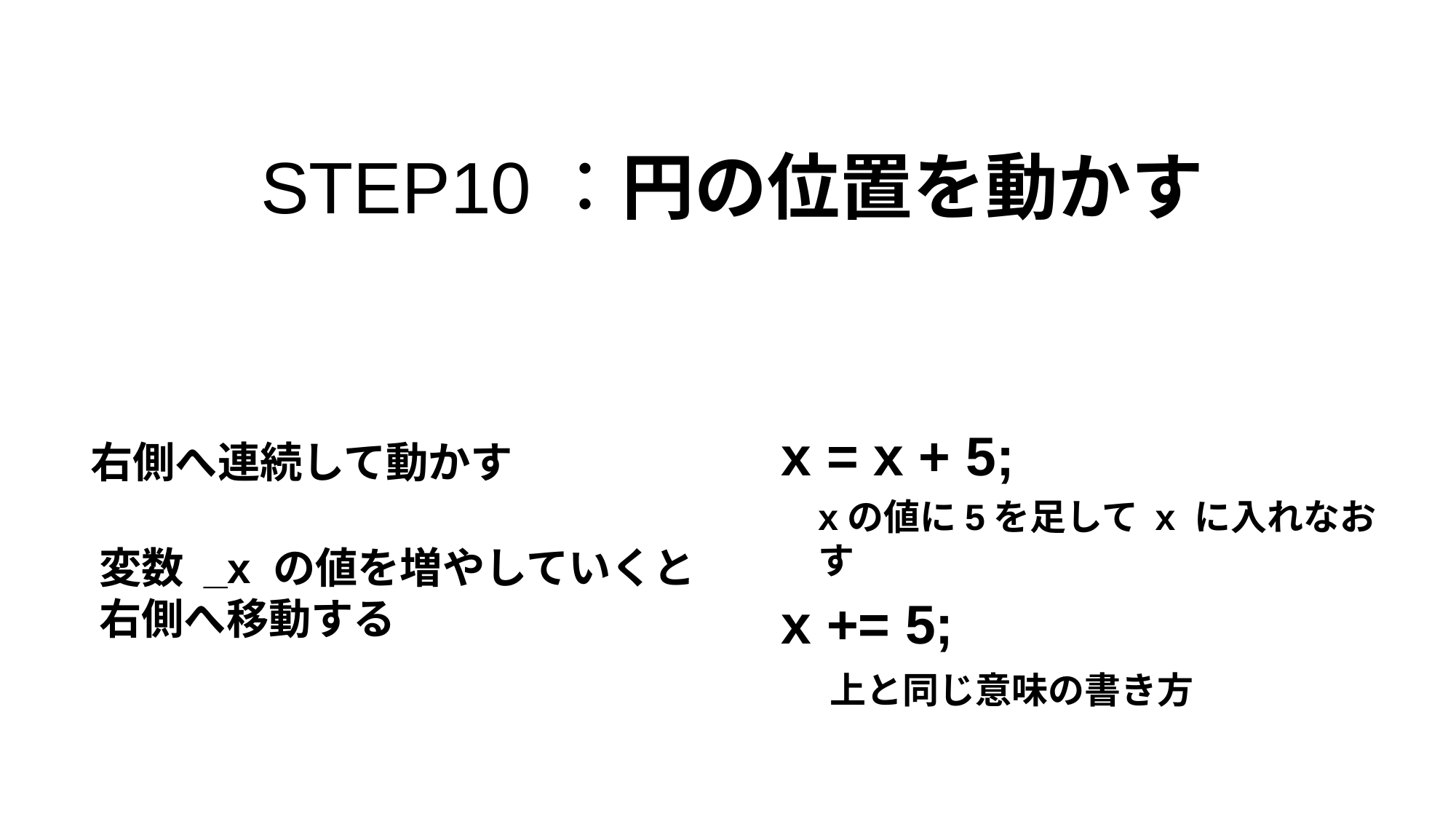

STEP10：円の位置を動かす
x = x + 5;
右側へ連続して動かす
xの値に5を足して x に入れなおす
変数 _x の値を増やしていくと
右側へ移動する
x += 5;
上と同じ意味の書き方